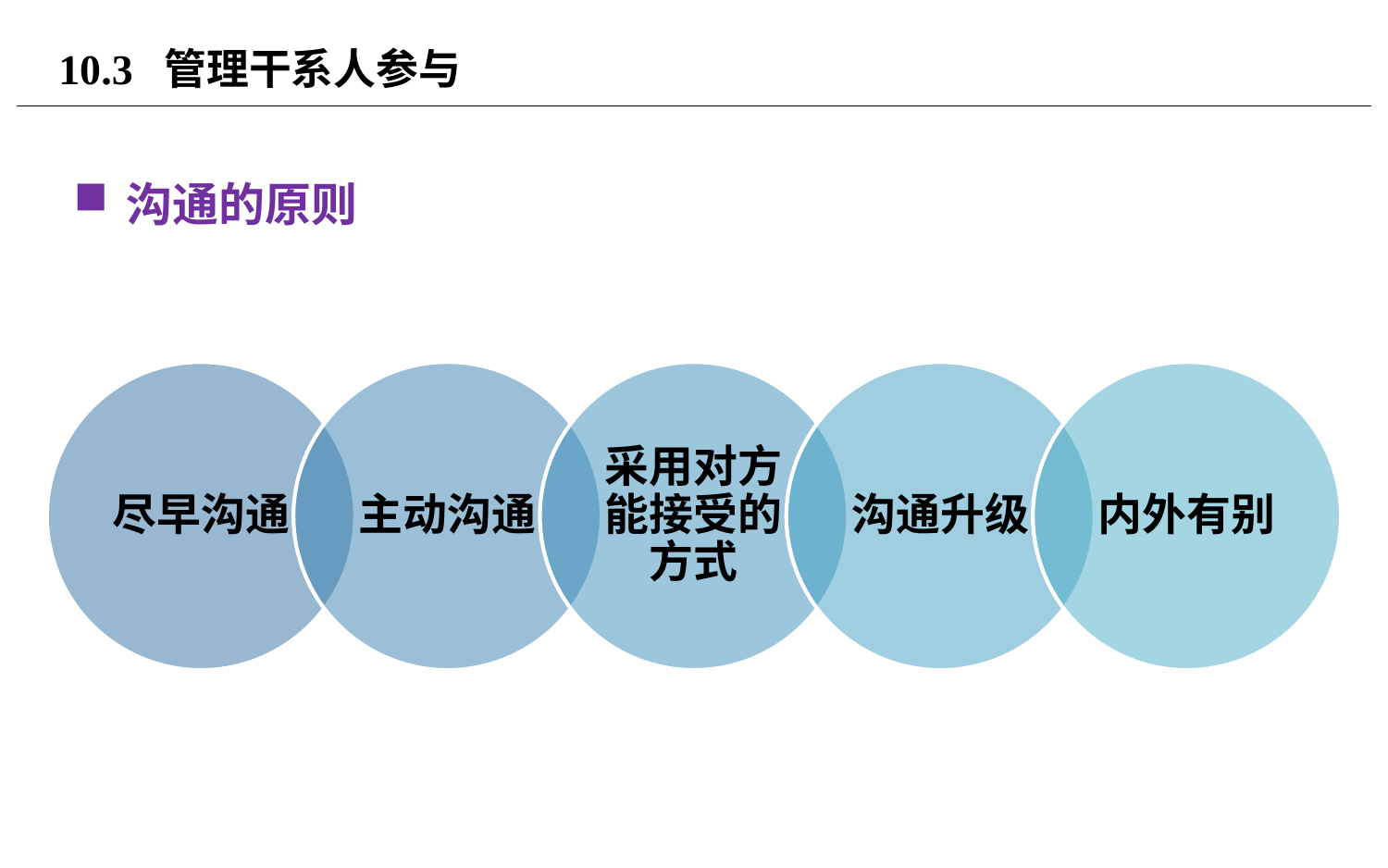

# 10.3  管理干系人参与
沟通的原则
尽早沟通
主动沟通
采用对方能接受的方式
沟通升级
内外有别